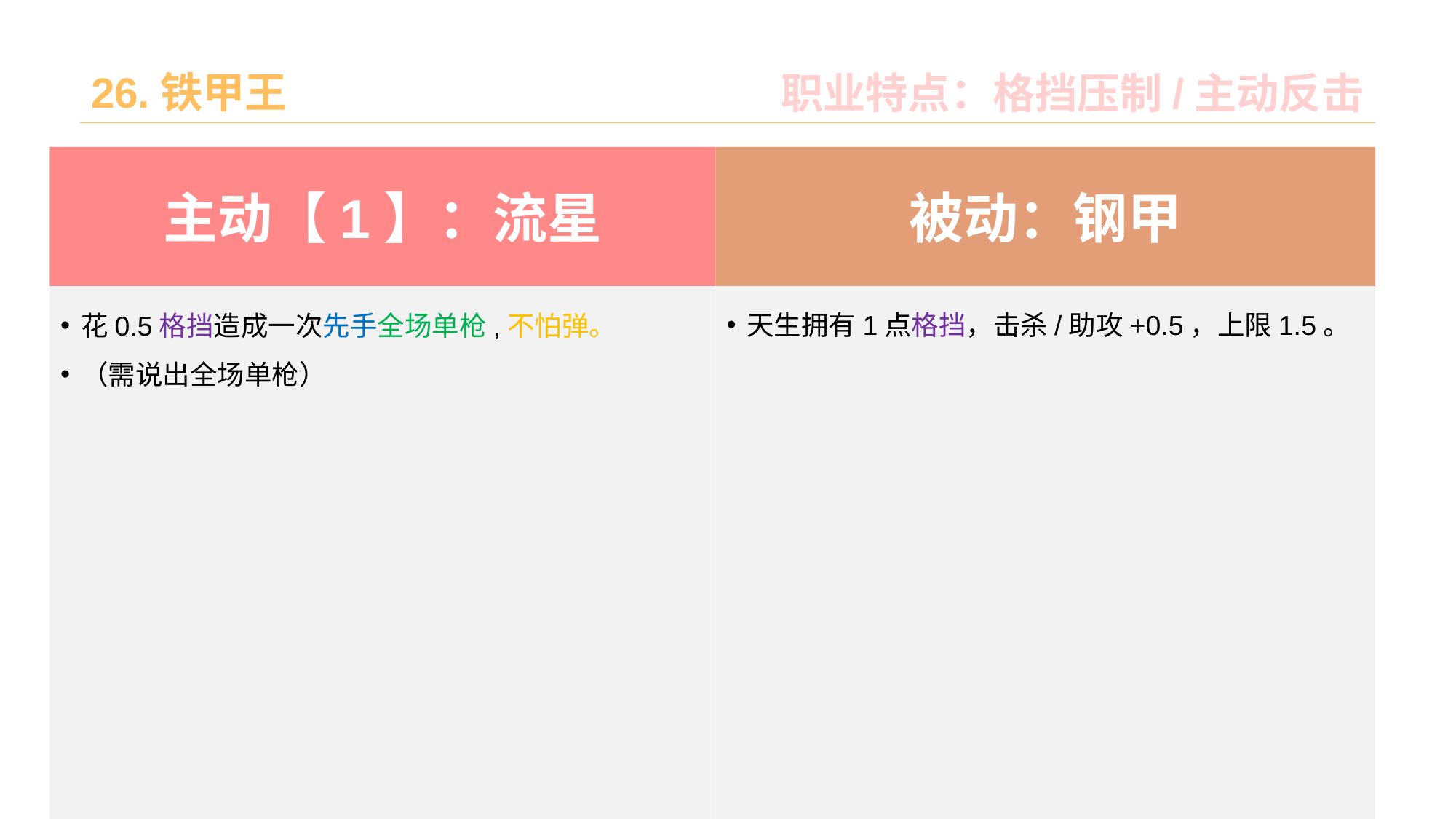

# 26.铁甲王
职业特点：格挡压制/主动反击
被动：钢甲
主动【1】：流星
天生拥有1点格挡，击杀/助攻+0.5，上限1.5。
花0.5格挡造成一次先手全场单枪,不怕弹。
（需说出全场单枪）